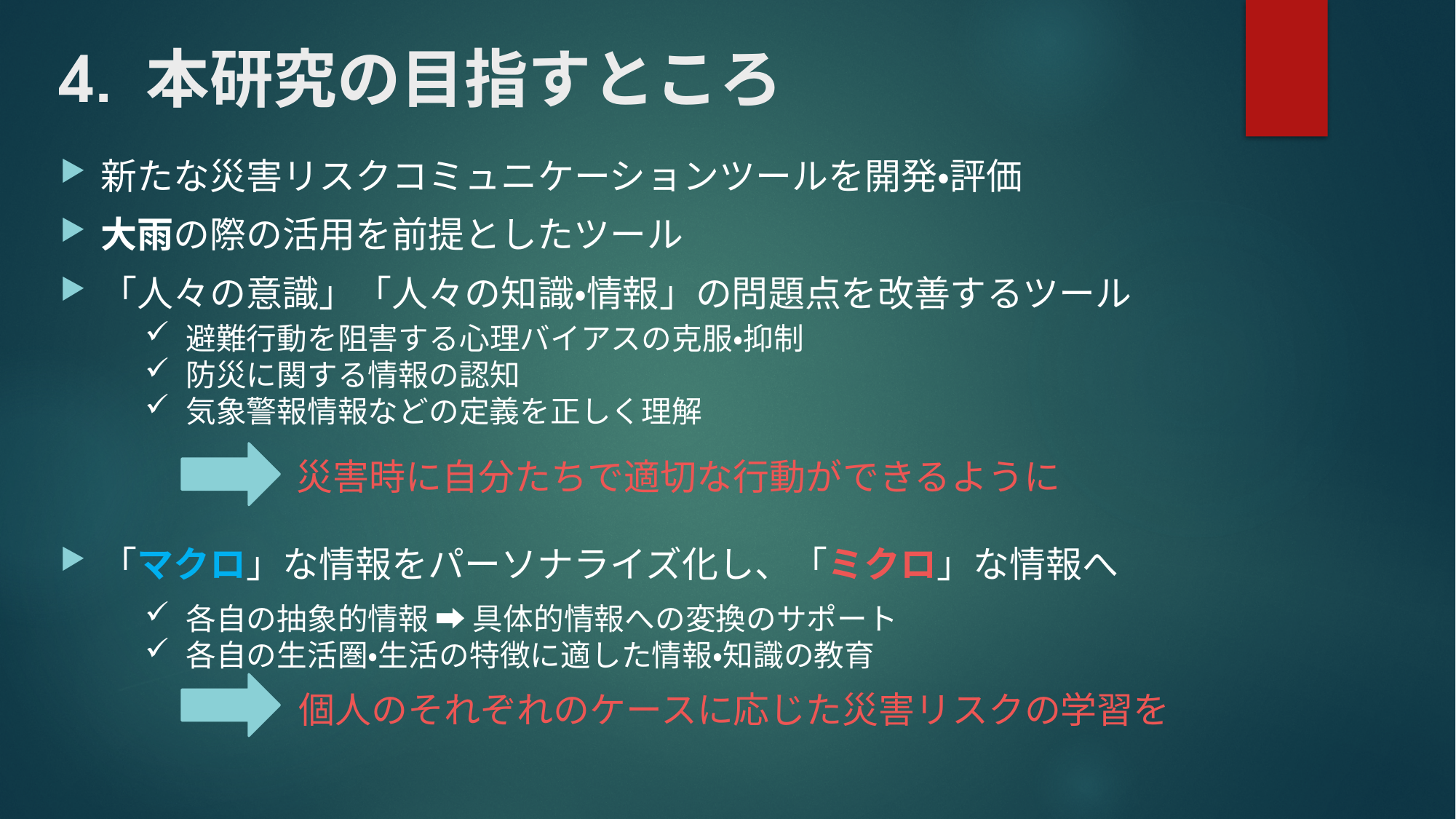

# 4. 本研究の目指すところ
新たな災害リスクコミュニケーションツールを開発・評価
大雨の際の活用を前提としたツール
「人々の意識」「人々の知識・情報」の問題点を改善するツール

「マクロ」な情報をパーソナライズ化し、「ミクロ」な情報へ

避難行動を阻害する心理バイアスの克服・抑制
防災に関する情報の認知
気象警報情報などの定義を正しく理解

　　　　　災害時に自分たちで適切な行動ができるように

各自の抽象的情報 ➡️ 具体的情報への変換のサポート
各自の生活圏・生活の特徴に適した情報・知識の教育

　　　　 個人のそれぞれのケースに応じた災害リスクの学習を